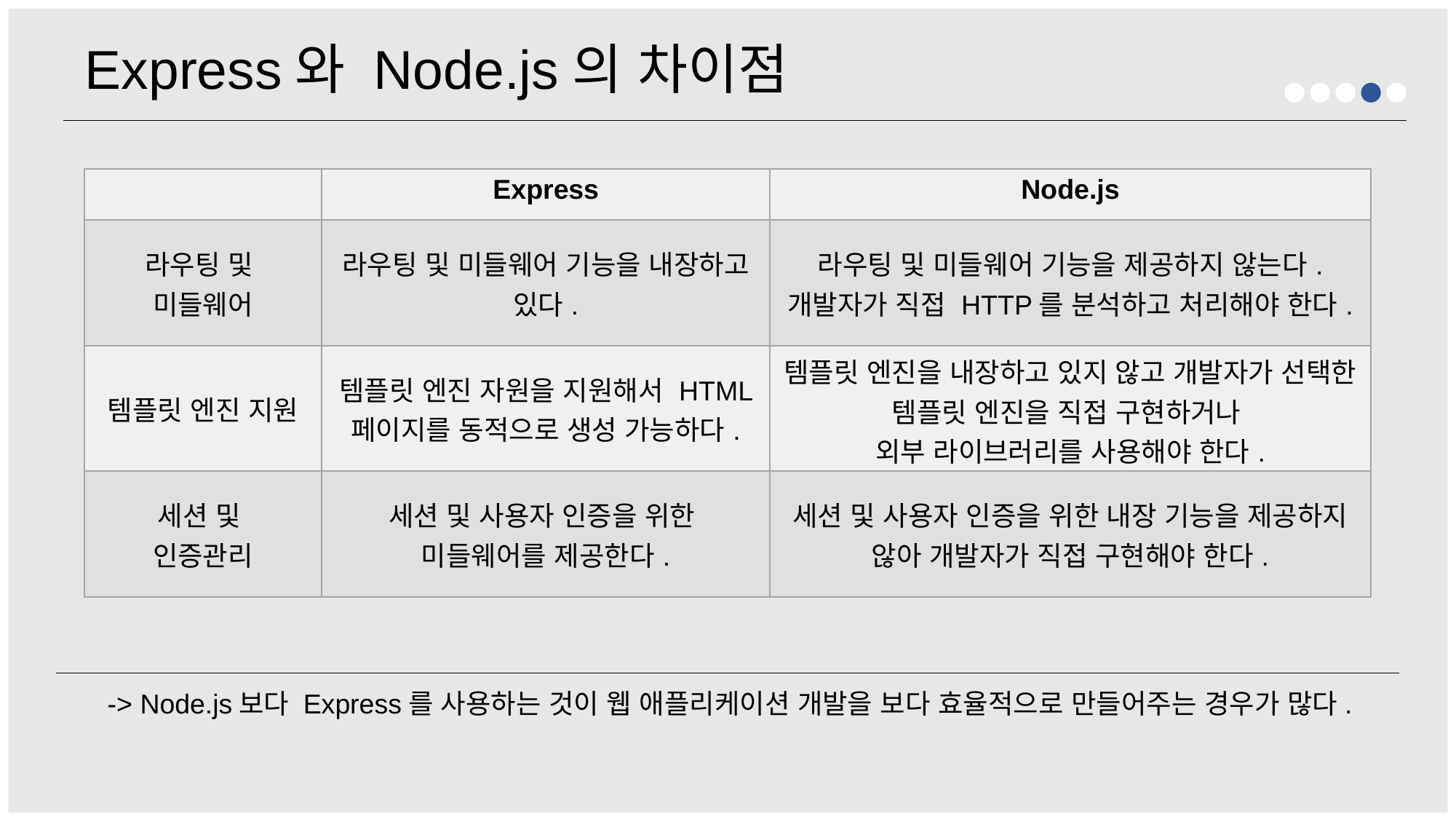

Express와 Node.js의 차이점

|  | Express | Node.js |
| --- | --- | --- |
| 라우팅 및 미들웨어 | 라우팅 및 미들웨어 기능을 내장하고 있다. | 라우팅 및 미들웨어 기능을 제공하지 않는다. 개발자가 직접 HTTP를 분석하고 처리해야 한다. |
| 템플릿 엔진 지원 | 템플릿 엔진 자원을 지원해서 HTML 페이지를 동적으로 생성 가능하다. | 템플릿 엔진을 내장하고 있지 않고 개발자가 선택한 템플릿 엔진을 직접 구현하거나 외부 라이브러리를 사용해야 한다. |
| 세션 및 인증관리 | 세션 및 사용자 인증을 위한 미들웨어를 제공한다. | 세션 및 사용자 인증을 위한 내장 기능을 제공하지 않아 개발자가 직접 구현해야 한다. |
-> Node.js보다 Express를 사용하는 것이 웹 애플리케이션 개발을 보다 효율적으로 만들어주는 경우가 많다.